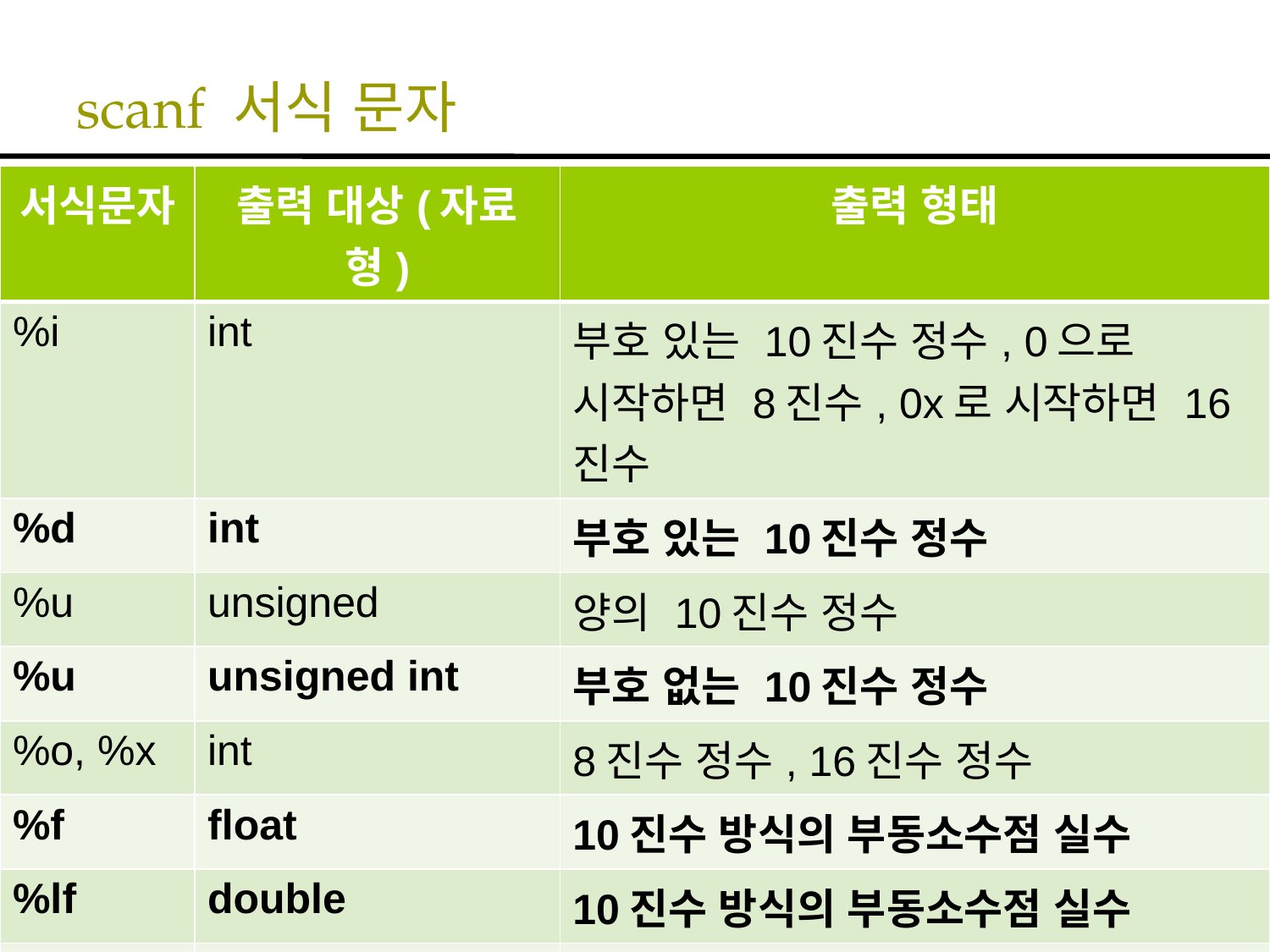

# scanf 서식 문자
| 서식문자 | 출력 대상(자료형) | 출력 형태 |
| --- | --- | --- |
| %i | int | 부호 있는 10진수 정수, 0으로 시작하면 8진수, 0x로 시작하면 16진수 |
| %d | int | 부호 있는 10진수 정수 |
| %u | unsigned | 양의 10진수 정수 |
| %u | unsigned int | 부호 없는 10진수 정수 |
| %o, %x | int | 8진수 정수, 16진수 정수 |
| %f | float | 10진수 방식의 부동소수점 실수 |
| %lf | double | 10진수 방식의 부동소수점 실수 |
| %c | char | 값에 대응하는 문자 |
| %s | char\* | 문자열 |
| %p | void\* | 포인터의 주소 값 |